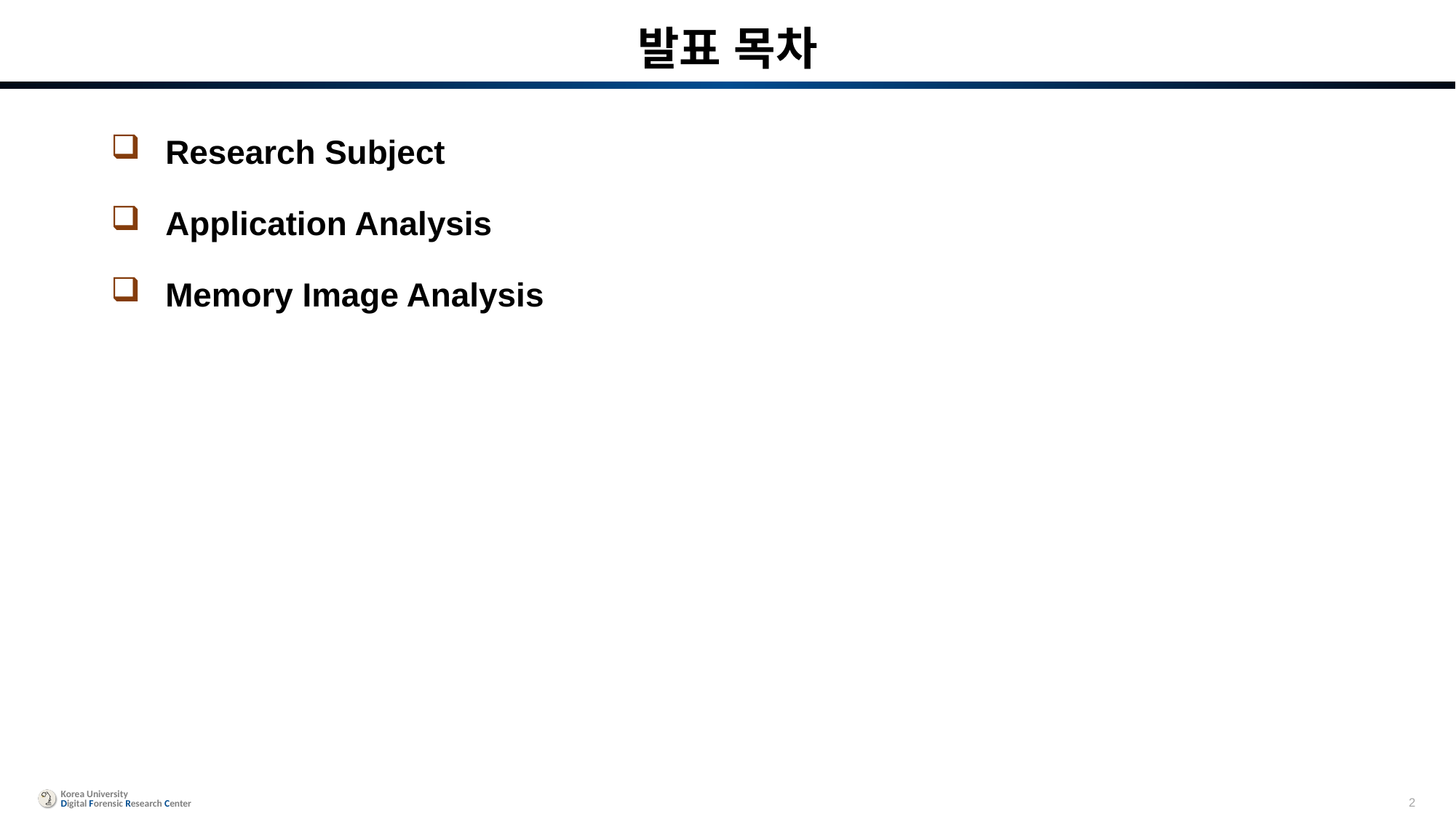

# 발표 목차
Research Subject
Application Analysis
Memory Image Analysis